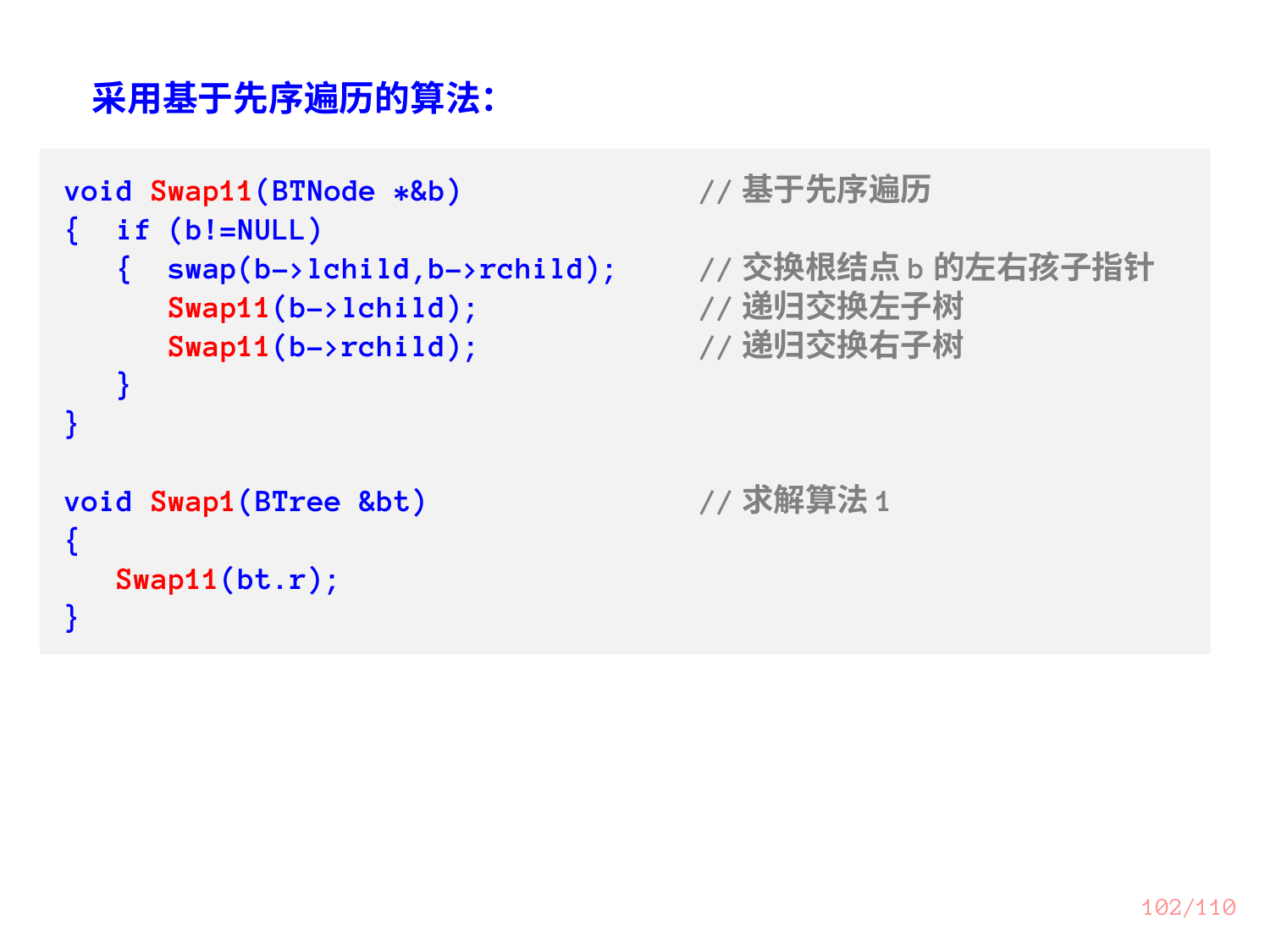

采用基于先序遍历的算法：
void Swap11(BTNode *&b)		//基于先序遍历
{  if (b!=NULL)
   {  swap(b->lchild,b->rchild);	//交换根结点b的左右孩子指针
      Swap11(b->lchild);		//递归交换左子树
      Swap11(b->rchild); 		//递归交换右子树
   }
}

void Swap1(BTree &bt)			//求解算法1
{
   Swap11(bt.r);
}
102/110